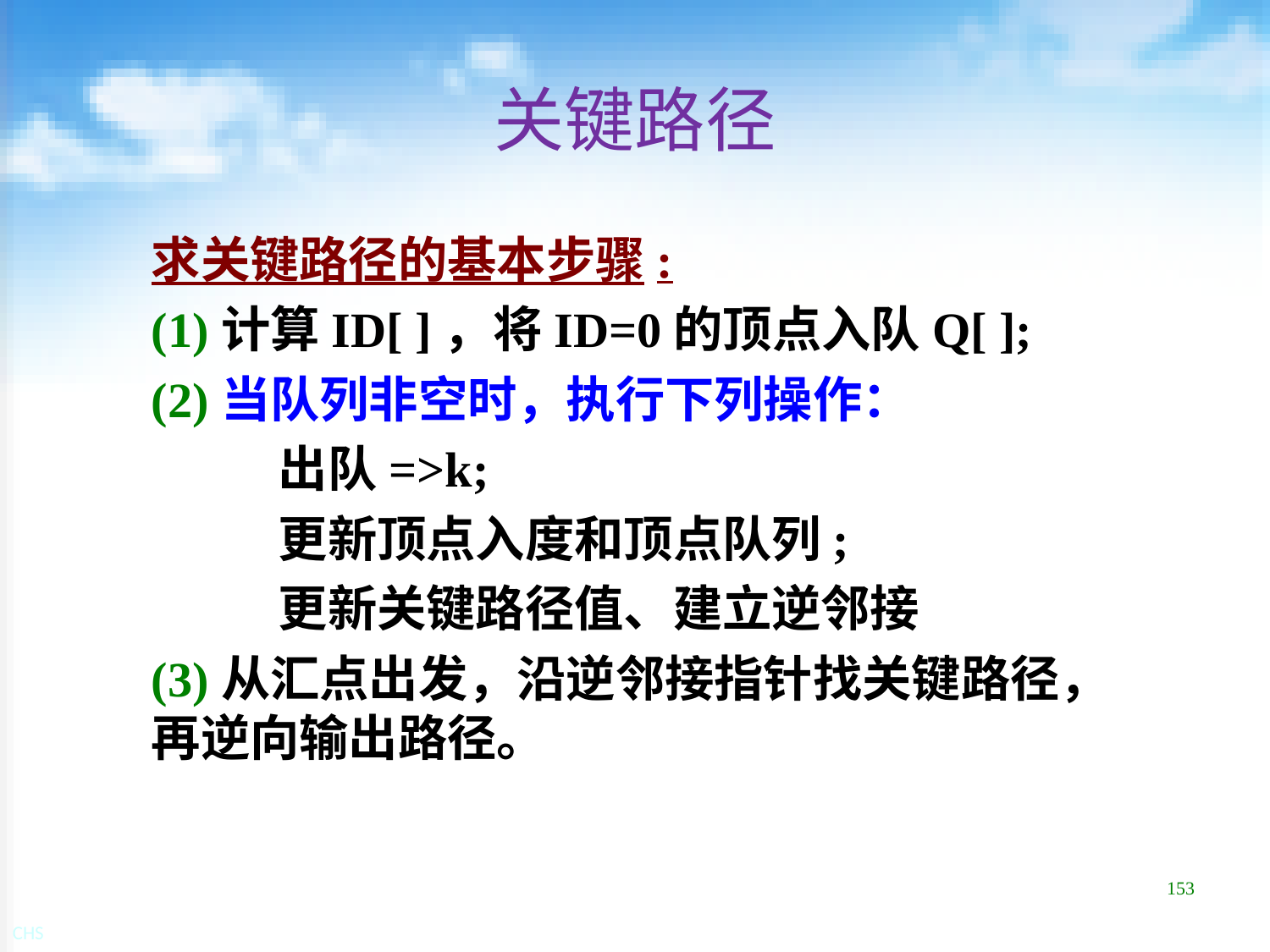

# 关键路径
求关键路径的基本步骤:
(1)计算ID[ ]，将ID=0的顶点入队Q[ ];
(2)当队列非空时，执行下列操作：
	出队=>k;
	更新顶点入度和顶点队列;
	更新关键路径值、建立逆邻接
(3)从汇点出发，沿逆邻接指针找关键路径，再逆向输出路径。
153